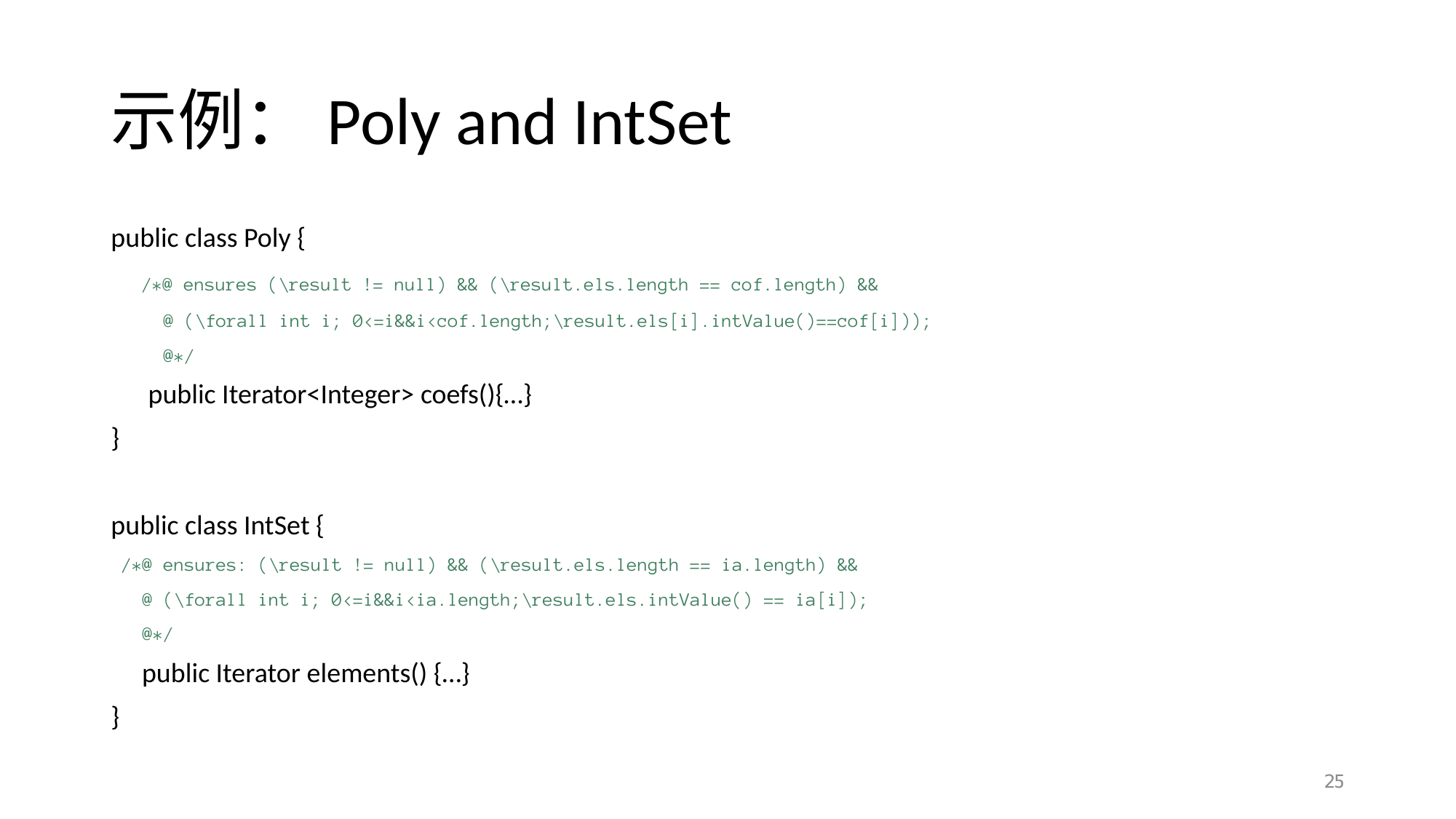

# 示例：Poly and IntSet
public class Poly {
     /*@ ensures (\result != null) && (\result.els.length == cof.length) &&
     @ (\forall int i; 0<=i&&i<cof.length;\result.els[i].intValue()==cof[i]));
     @*/
      public Iterator<Integer> coefs(){…}
}

public class IntSet {
 /*@ ensures: (\result != null) && (\result.els.length == ia.length) &&
   @ (\forall int i; 0<=i&&i<ia.length;\result.els.intValue() == ia[i]);
   @*/
     public Iterator elements() {…}
}
25